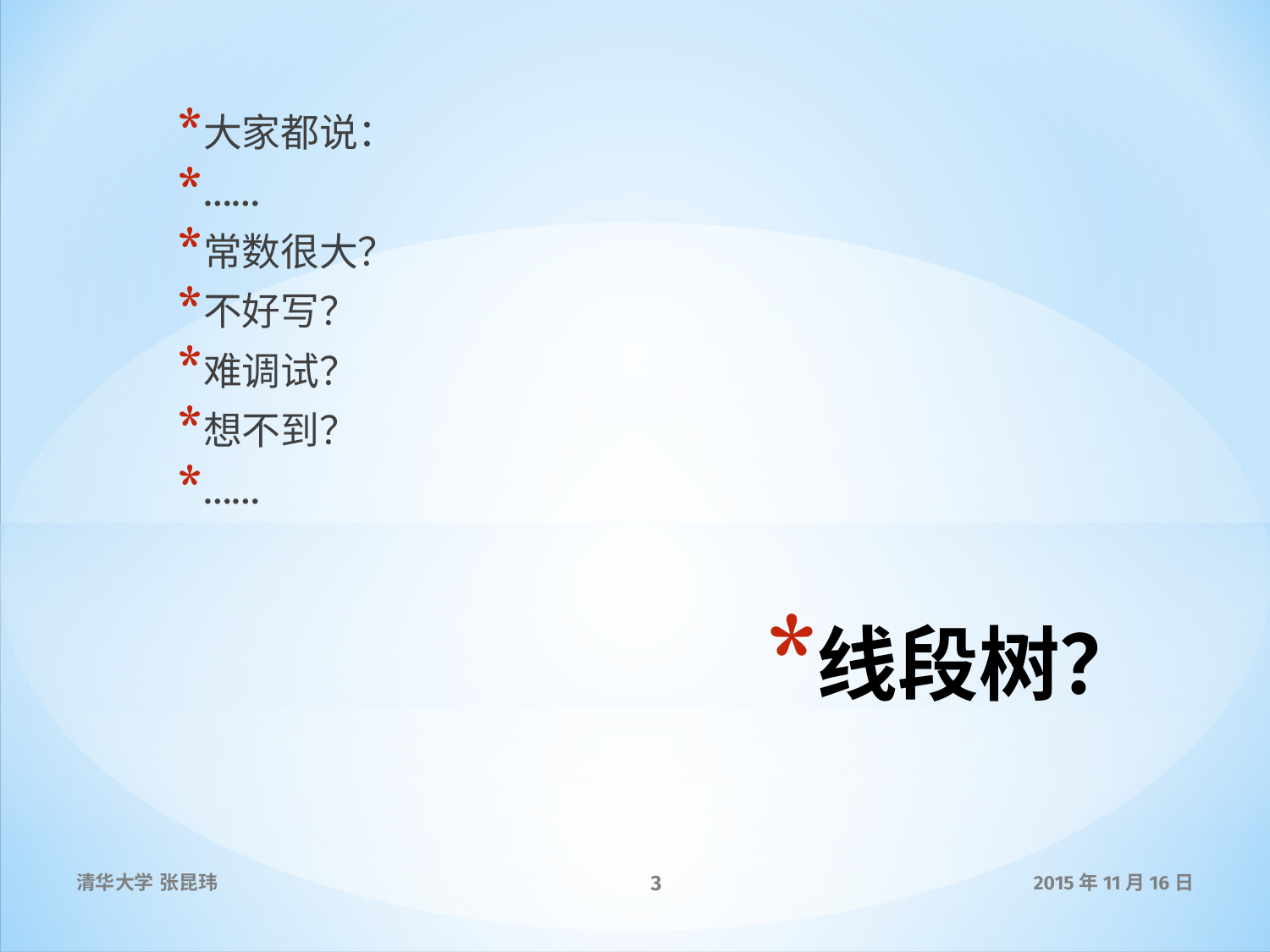

大家都说：
……
常数很大？
不好写？
难调试？
想不到？
……
# 线段树？
清华大学 张昆玮
3
2015年11月16日